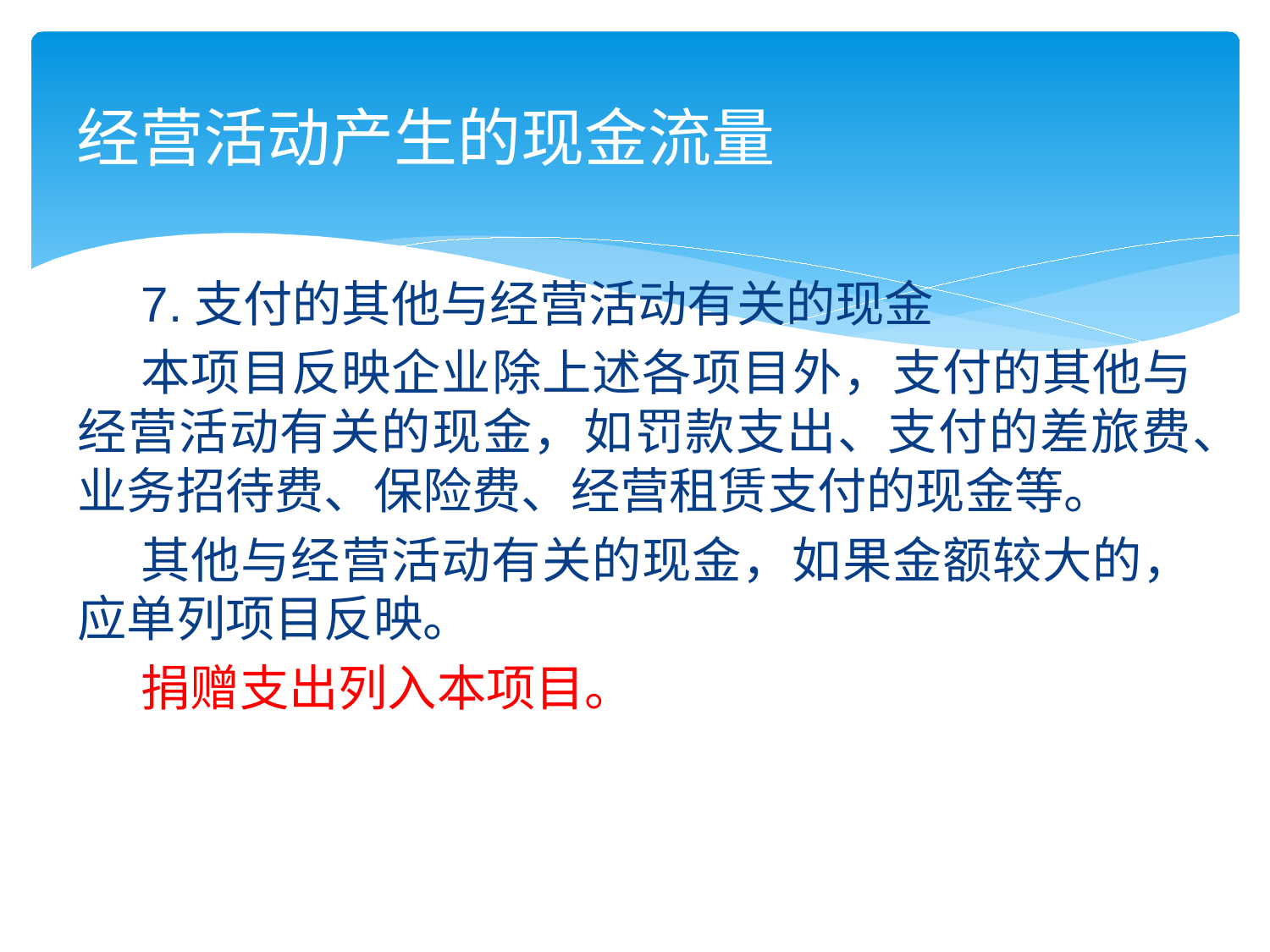

# 经营活动产生的现金流量
7.支付的其他与经营活动有关的现金
本项目反映企业除上述各项目外，支付的其他与经营活动有关的现金，如罚款支出、支付的差旅费、业务招待费、保险费、经营租赁支付的现金等。
其他与经营活动有关的现金，如果金额较大的，应单列项目反映。
捐赠支出列入本项目。